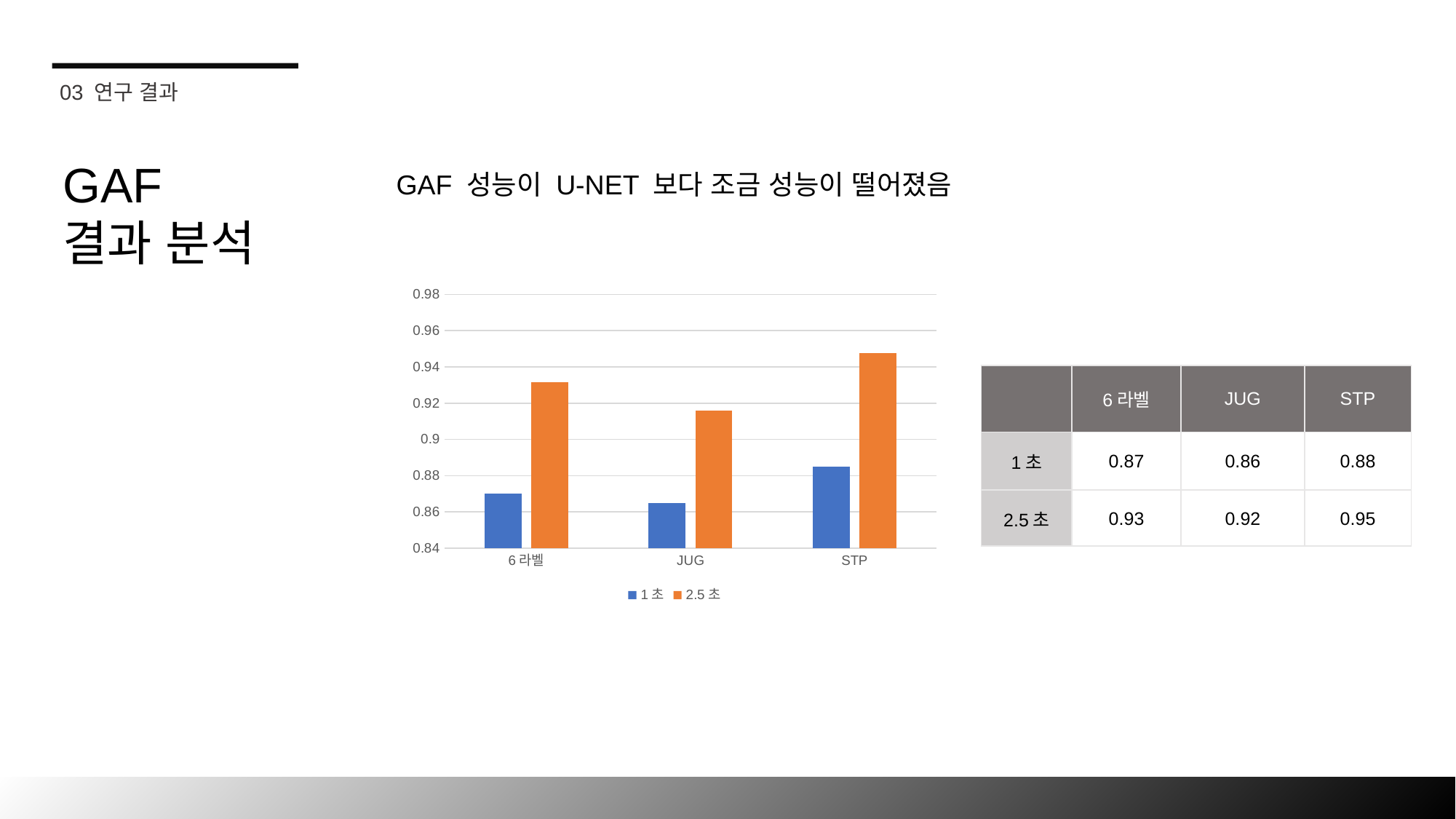

03 연구 결과
GAF 성능이 U-NET 보다 조금 성능이 떨어졌음
GAF
결과 분석

### Chart

| Category | 1초 | 2.5초 |
|---|---|---|
| 6라벨 | 0.87 | 0.9316342345 |
| JUG | 0.864782470625595 | 0.91613569829 |
| STP | 0.884979358526516 | 0.9478215946 |
|  | 6라벨 | JUG | STP |
| --- | --- | --- | --- |
| 1초 | 0.87 | 0.86 | 0.88 |
| 2.5초 | 0.93 | 0.92 | 0.95 |

32